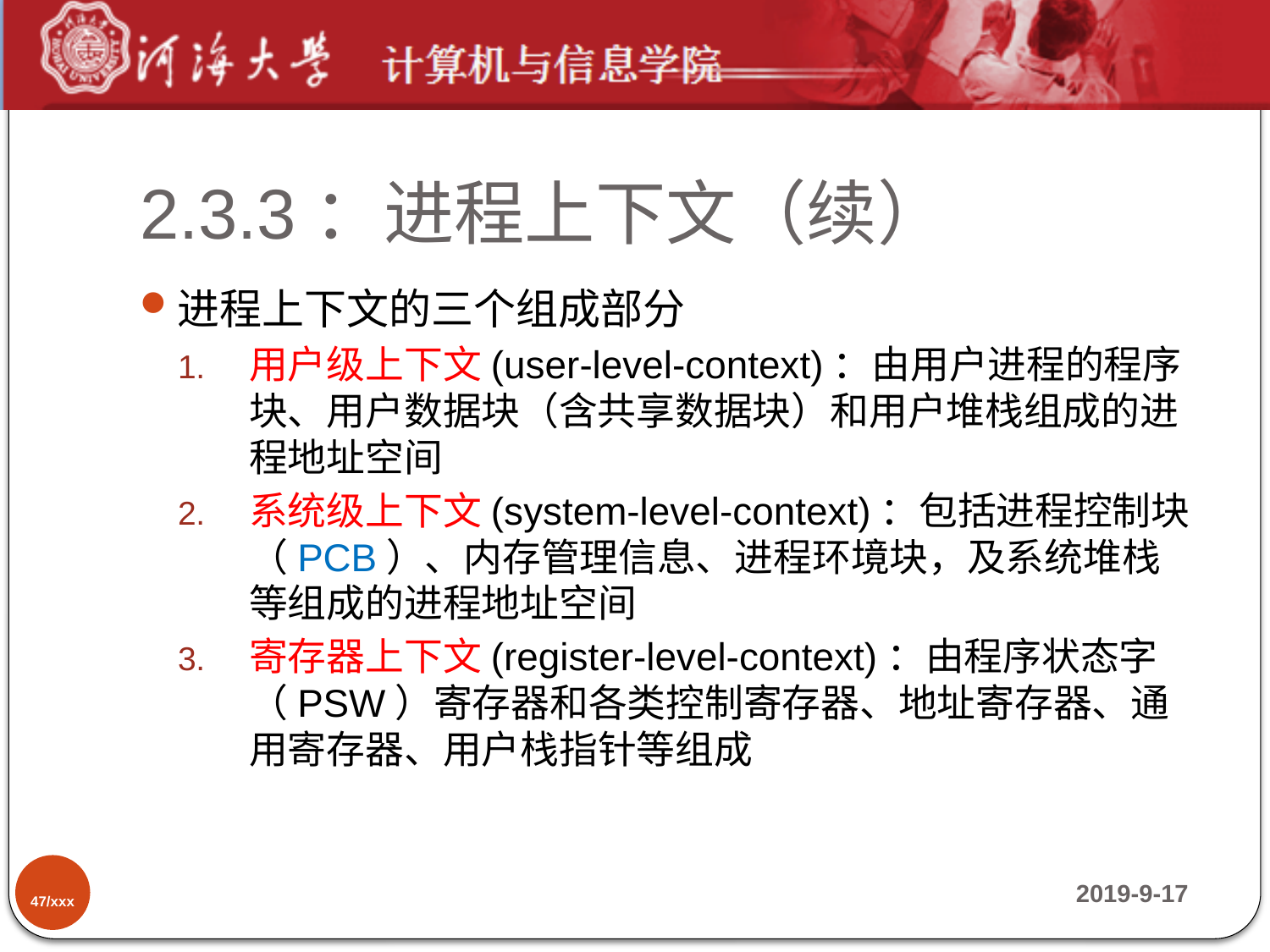

# 2.3.3：进程上下文（续）
进程上下文的三个组成部分
用户级上下文(user-level-context)：由用户进程的程序块、用户数据块（含共享数据块）和用户堆栈组成的进程地址空间
系统级上下文(system-level-context)：包括进程控制块（PCB）、内存管理信息、进程环境块，及系统堆栈等组成的进程地址空间
寄存器上下文(register-level-context)：由程序状态字（PSW）寄存器和各类控制寄存器、地址寄存器、通用寄存器、用户栈指针等组成

47/xxx
2019-9-17